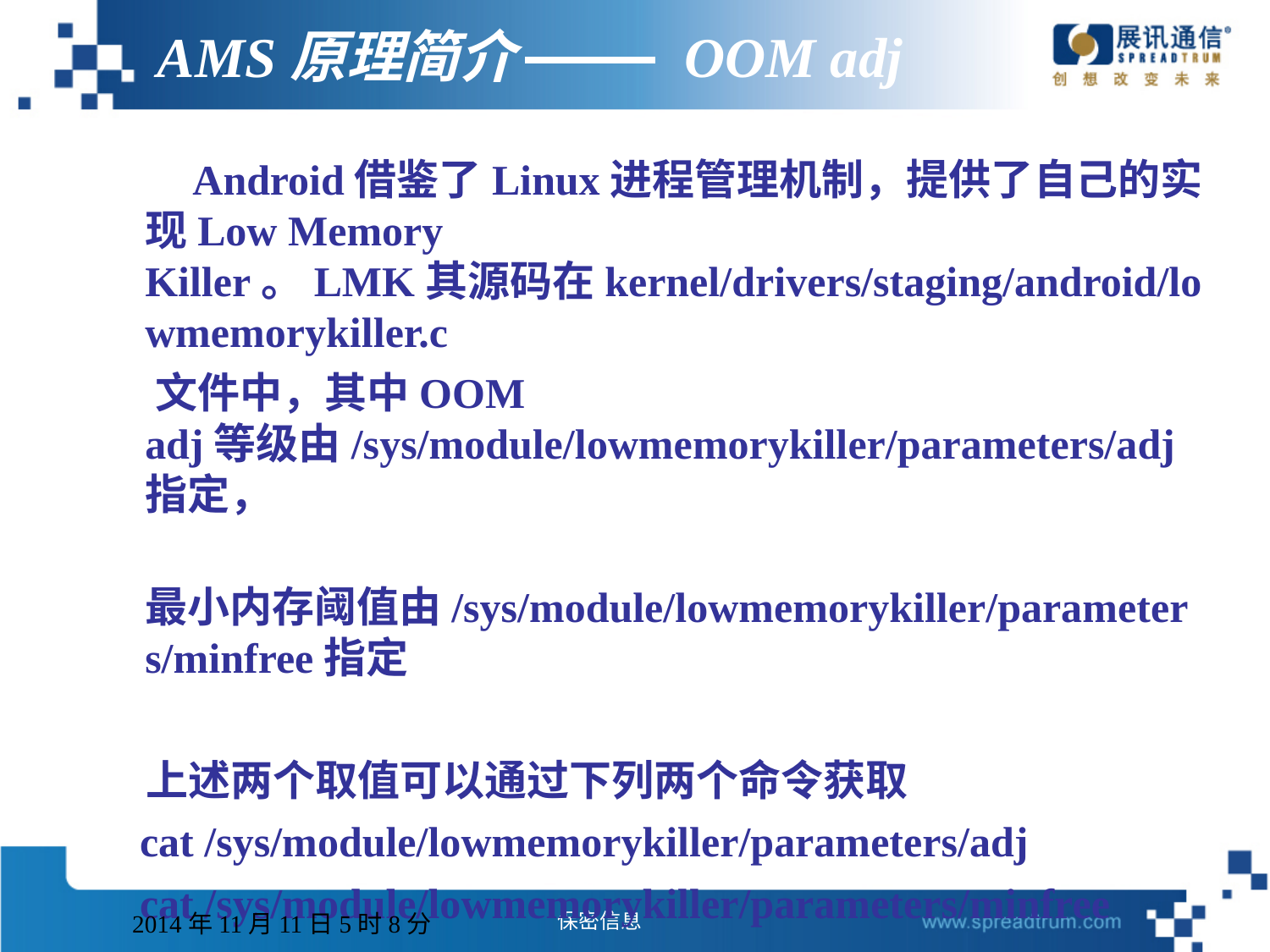

# AMS原理简介            OOM adj
         Android借鉴了Linux进程管理机制，提供了自己的实现Low Memory Killer。LMK其源码在kernel/drivers/staging/android/lowmemorykiller.c
     文件中，其中OOM adj等级由/sys/module/lowmemorykiller/parameters/adj指定，
    最小内存阈值由/sys/module/lowmemorykiller/parameters/minfree指定

    上述两个取值可以通过下列两个命令获取
    cat /sys/module/lowmemorykiller/parameters/adj
    cat /sys/module/lowmemorykiller/parameters/minfree

2014年11月11日5时8分